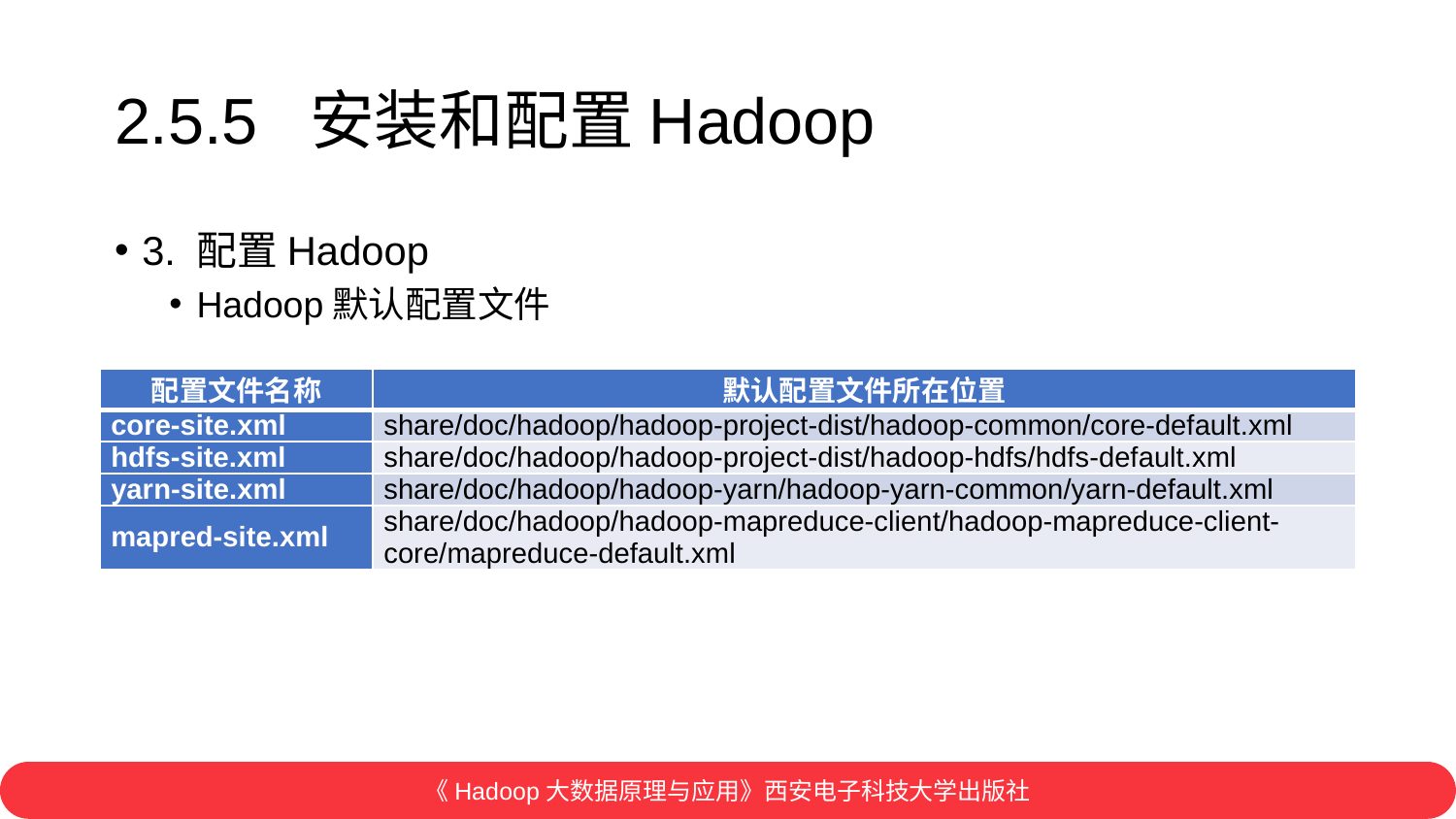

# 2.5.5  安装和配置Hadoop
3. 配置Hadoop
Hadoop默认配置文件
| 配置文件名称 | 默认配置文件所在位置 |
| --- | --- |
| core-site.xml | share/doc/hadoop/hadoop-project-dist/hadoop-common/core-default.xml |
| hdfs-site.xml | share/doc/hadoop/hadoop-project-dist/hadoop-hdfs/hdfs-default.xml |
| yarn-site.xml | share/doc/hadoop/hadoop-yarn/hadoop-yarn-common/yarn-default.xml |
| mapred-site.xml | share/doc/hadoop/hadoop-mapreduce-client/hadoop-mapreduce-client-core/mapreduce-default.xml |